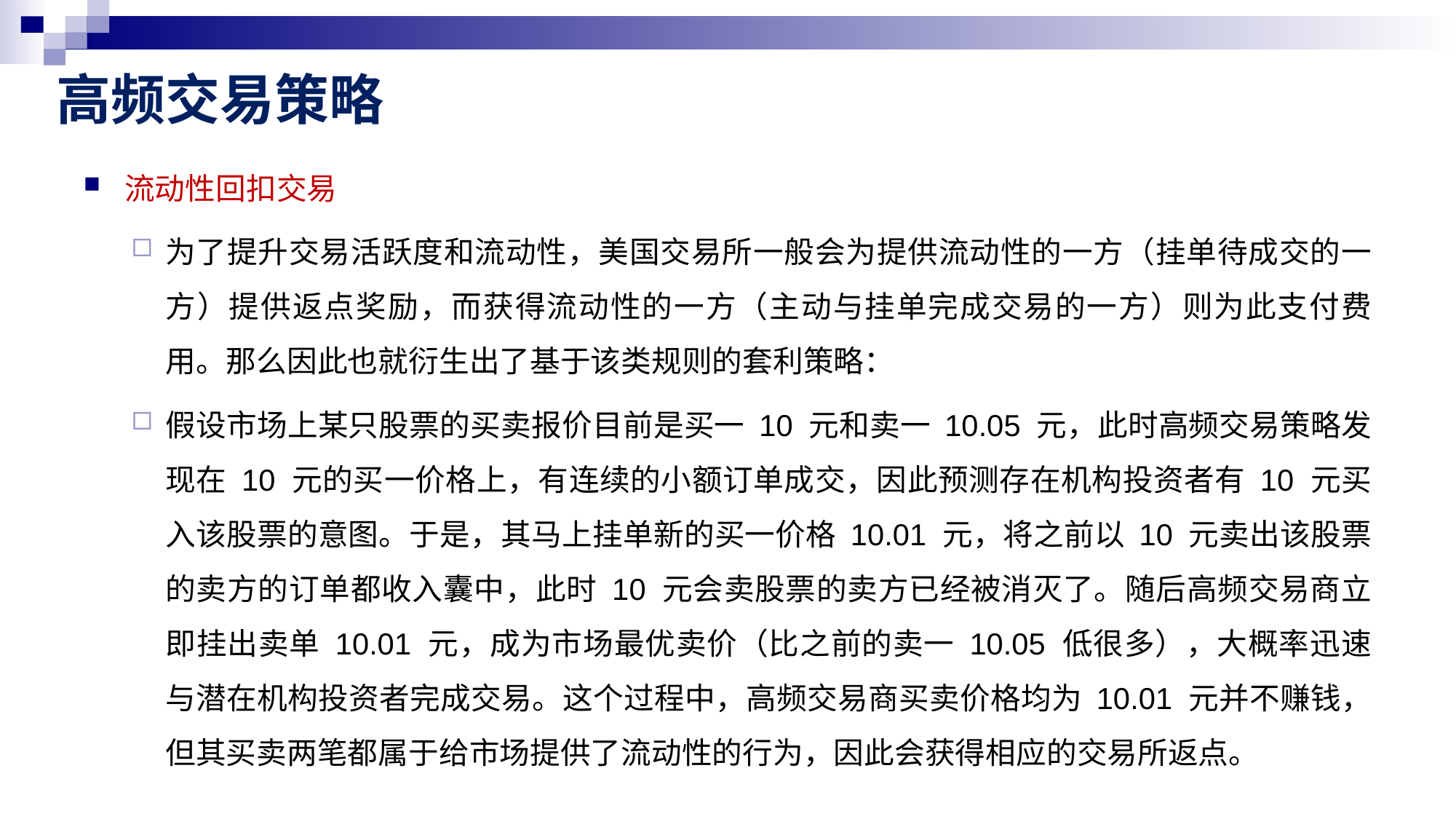

# 高频交易策略
流动性回扣交易
为了提升交易活跃度和流动性，美国交易所一般会为提供流动性的一方（挂单待成交的一方）提供返点奖励，而获得流动性的一方（主动与挂单完成交易的一方）则为此支付费用。那么因此也就衍生出了基于该类规则的套利策略：
假设市场上某只股票的买卖报价目前是买一 10 元和卖一 10.05 元，此时高频交易策略发现在 10 元的买一价格上，有连续的小额订单成交，因此预测存在机构投资者有 10 元买入该股票的意图。于是，其马上挂单新的买一价格 10.01 元，将之前以 10 元卖出该股票的卖方的订单都收入囊中，此时 10 元会卖股票的卖方已经被消灭了。随后高频交易商立即挂出卖单 10.01 元，成为市场最优卖价（比之前的卖一 10.05 低很多），大概率迅速与潜在机构投资者完成交易。这个过程中，高频交易商买卖价格均为 10.01 元并不赚钱，但其买卖两笔都属于给市场提供了流动性的行为，因此会获得相应的交易所返点。